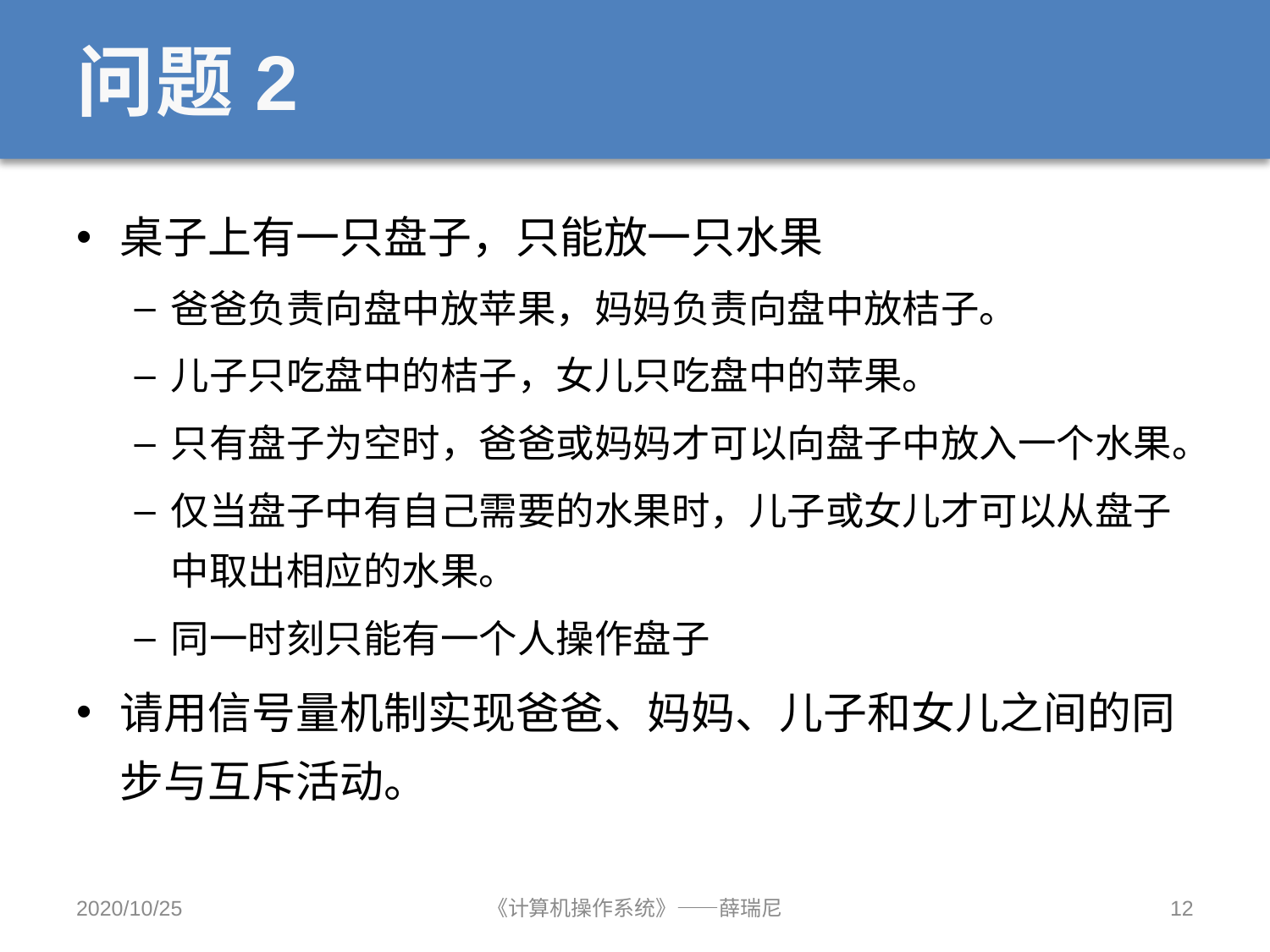

# 问题2
桌子上有一只盘子，只能放一只水果
爸爸负责向盘中放苹果，妈妈负责向盘中放桔子。
儿子只吃盘中的桔子，女儿只吃盘中的苹果。
只有盘子为空时，爸爸或妈妈才可以向盘子中放入一个水果。
仅当盘子中有自己需要的水果时，儿子或女儿才可以从盘子中取出相应的水果。
同一时刻只能有一个人操作盘子
请用信号量机制实现爸爸、妈妈、儿子和女儿之间的同步与互斥活动。
2020/10/25
《计算机操作系统》——薛瑞尼
12